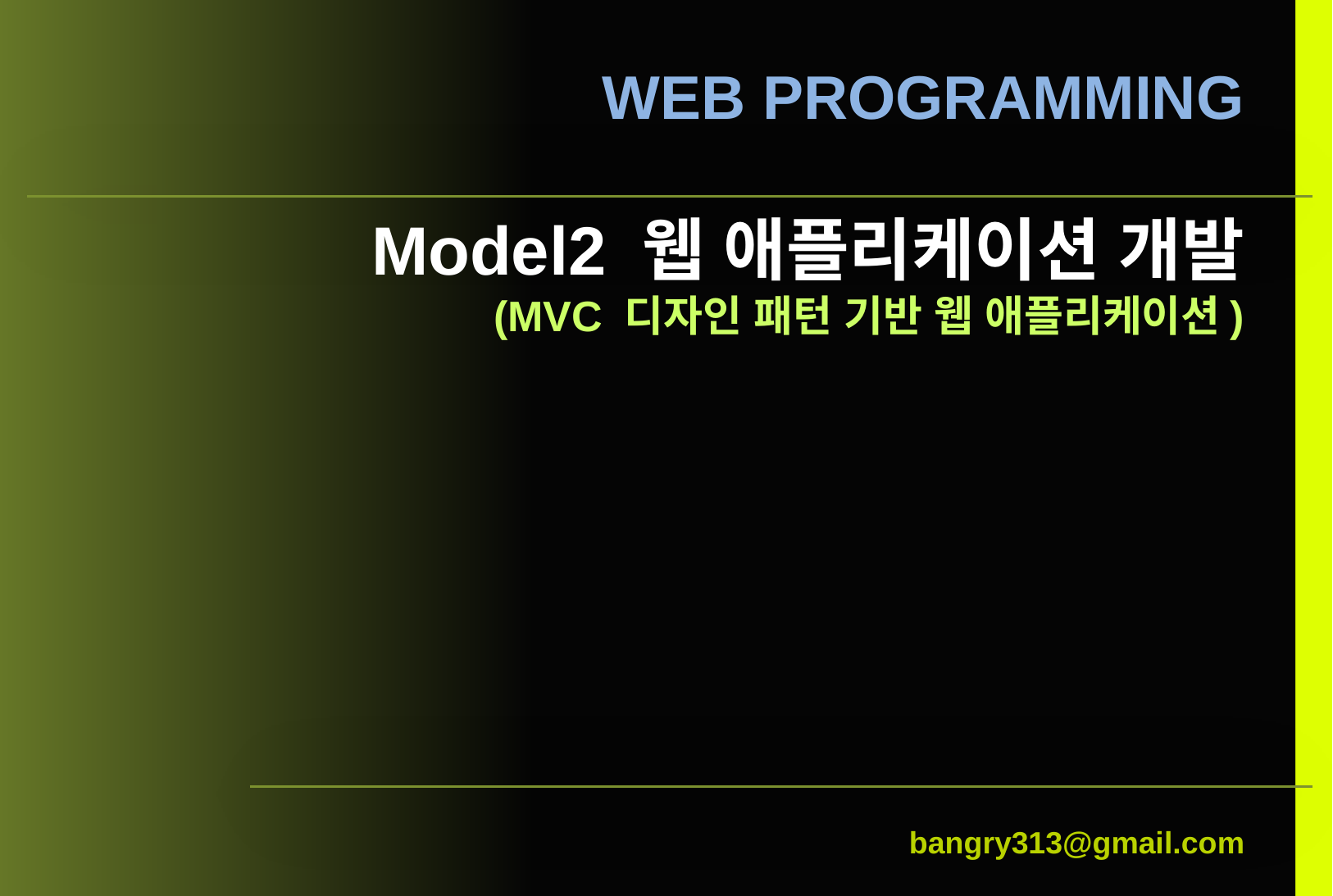

# Model2 웹 애플리케이션 개발 (MVC 디자인 패턴 기반 웹 애플리케이션)